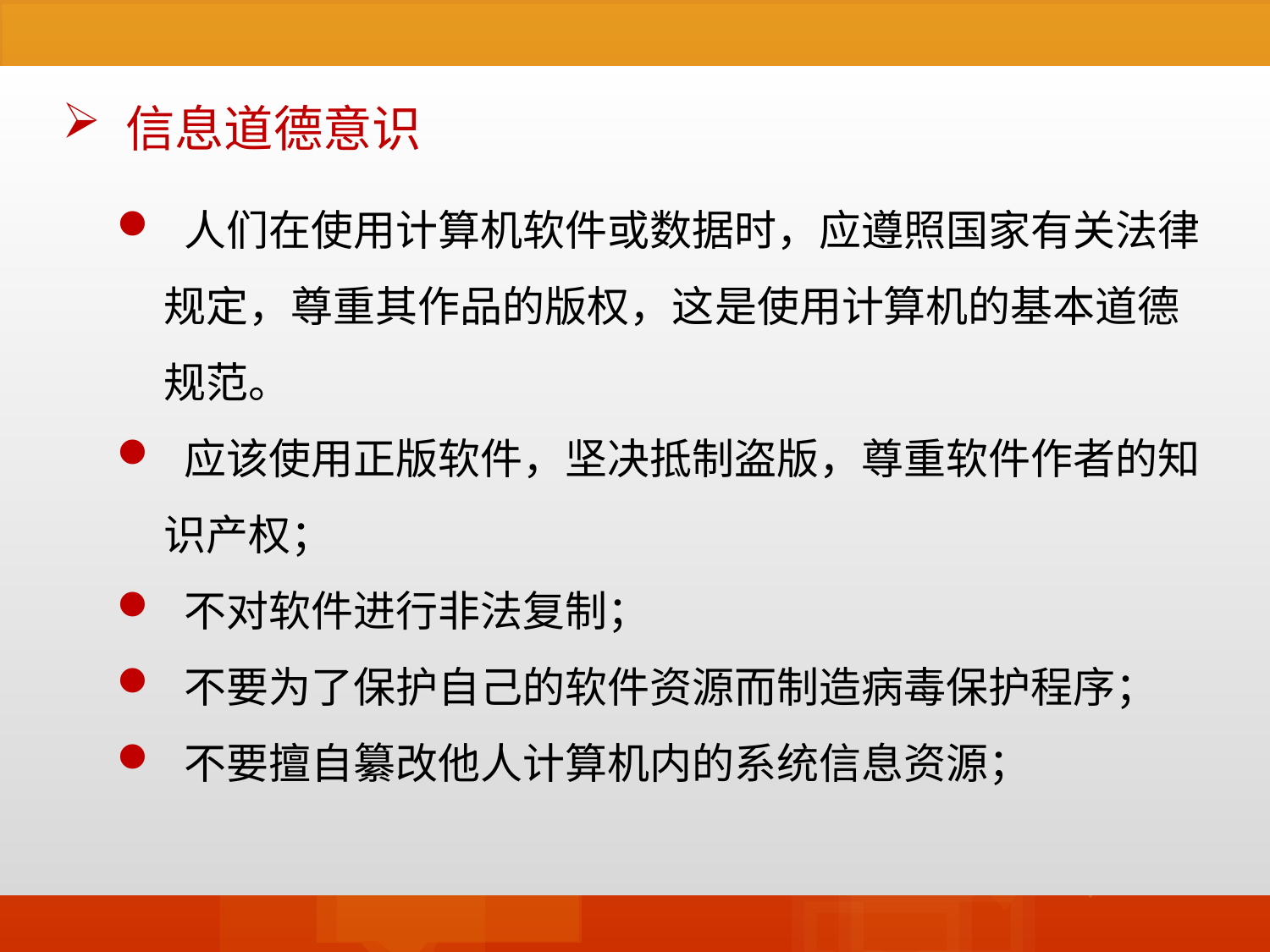

信息道德意识
 人们在使用计算机软件或数据时，应遵照国家有关法律规定，尊重其作品的版权，这是使用计算机的基本道德规范。
 应该使用正版软件，坚决抵制盗版，尊重软件作者的知识产权；
 不对软件进行非法复制；
 不要为了保护自己的软件资源而制造病毒保护程序；
 不要擅自纂改他人计算机内的系统信息资源；